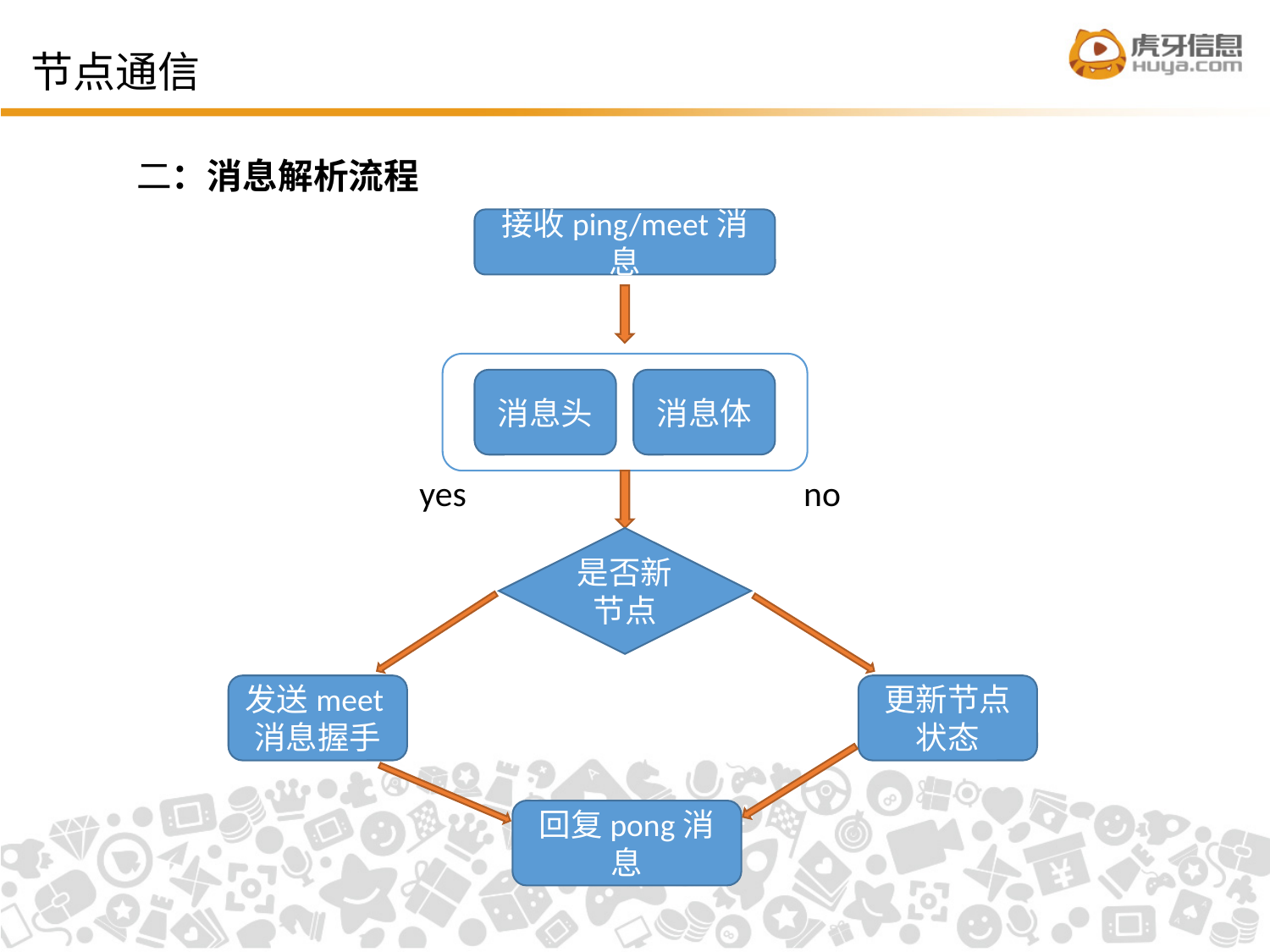

节点通信
         二：消息解析流程

                                             yes                                          no
接收ping/meet消息

消息头
消息体

是否新节点

发送meet消息握手
更新节点状态

回复pong消息